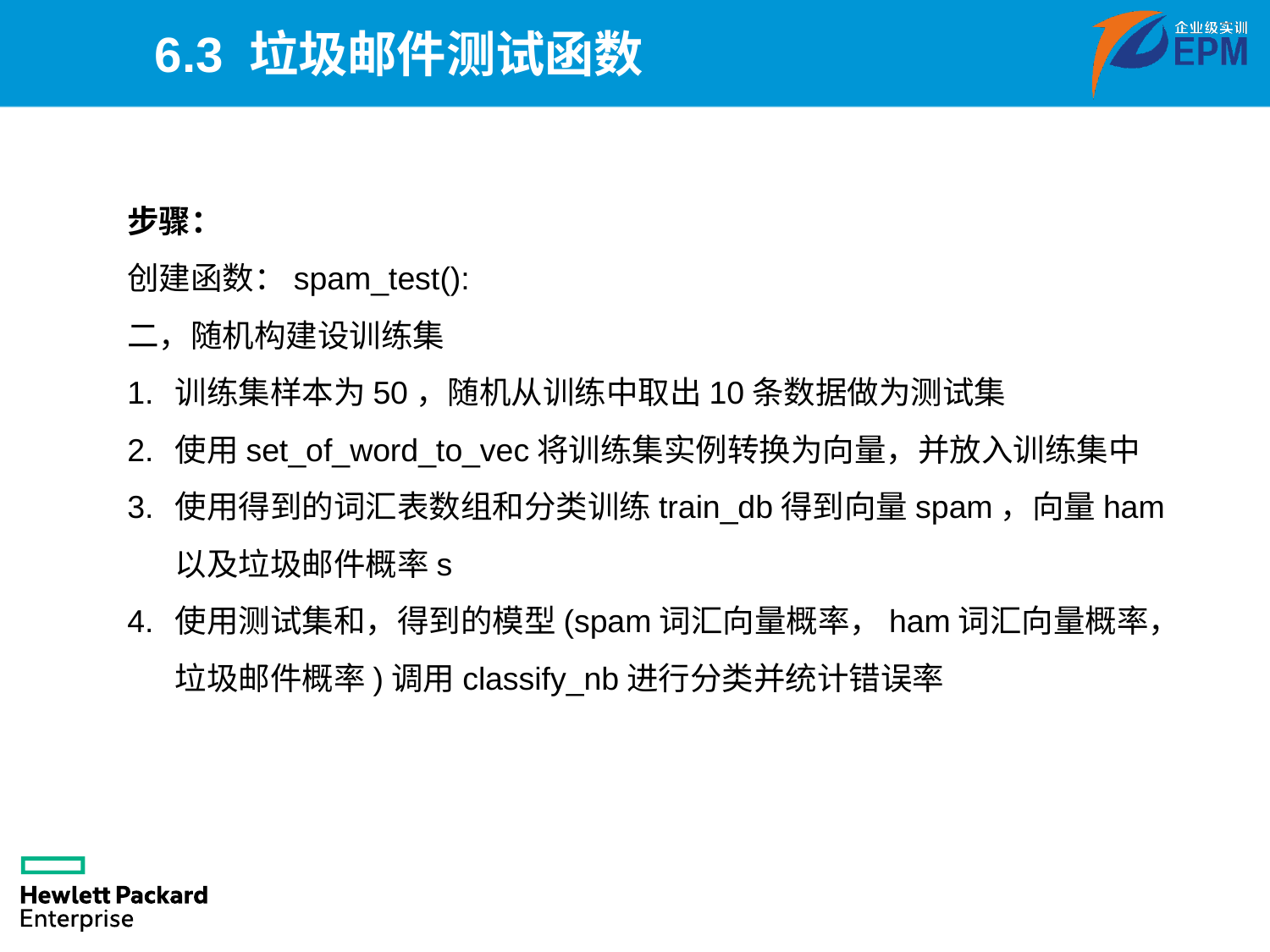

# 6.3 垃圾邮件测试函数
步骤：
创建函数：spam_test():
二，随机构建设训练集
训练集样本为50，随机从训练中取出10条数据做为测试集
使用set_of_word_to_vec将训练集实例转换为向量，并放入训练集中
使用得到的词汇表数组和分类训练train_db得到向量spam，向量ham以及垃圾邮件概率s
使用测试集和，得到的模型(spam词汇向量概率，ham词汇向量概率，垃圾邮件概率)调用classify_nb进行分类并统计错误率